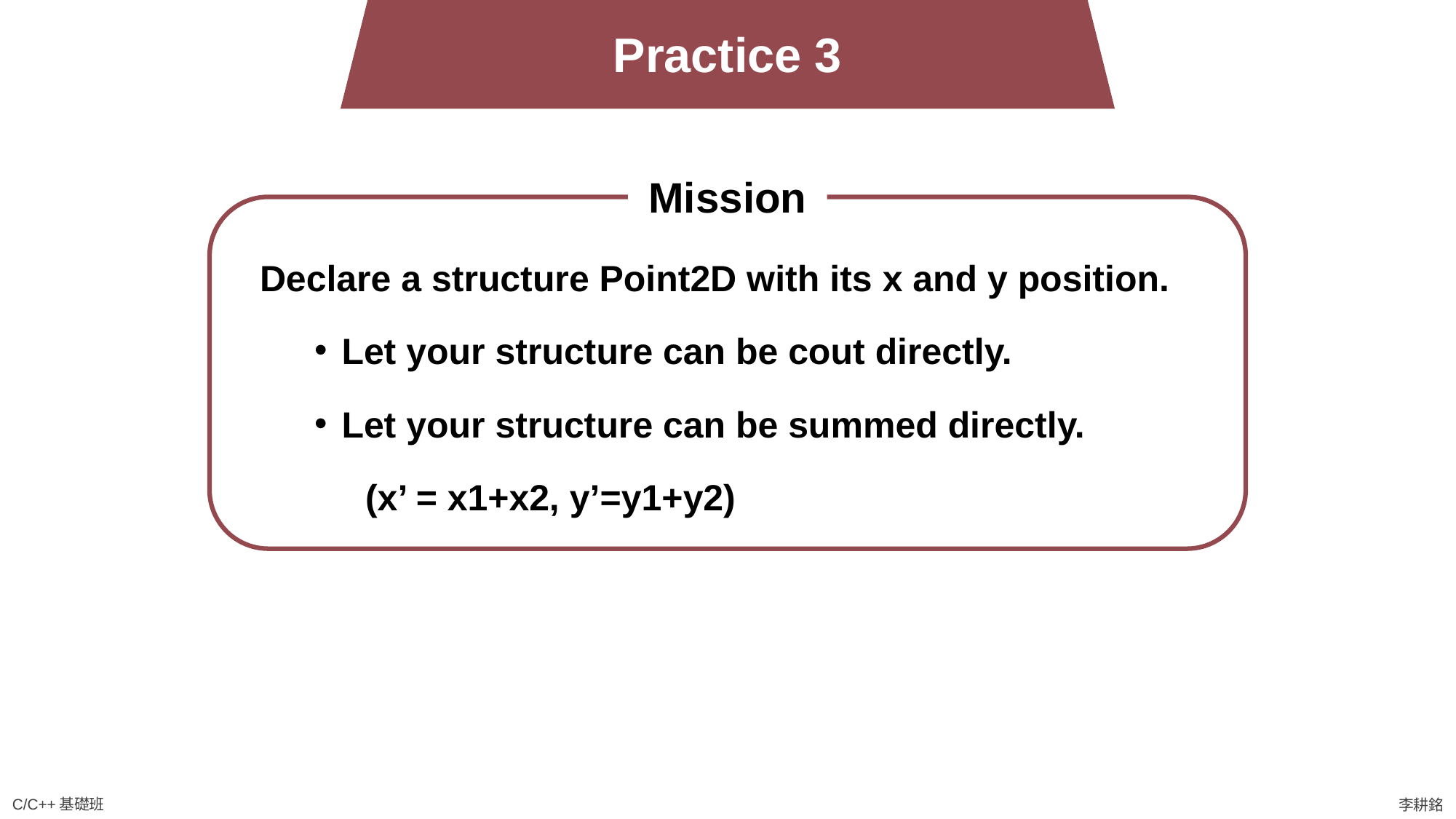

Practice 3
Mission

Declare a structure Point2D with its x and y position.
Let your structure can be cout directly.
Let your structure can be summed directly.
     (x’ = x1+x2, y’=y1+y2)
C/C++基礎班
李耕銘